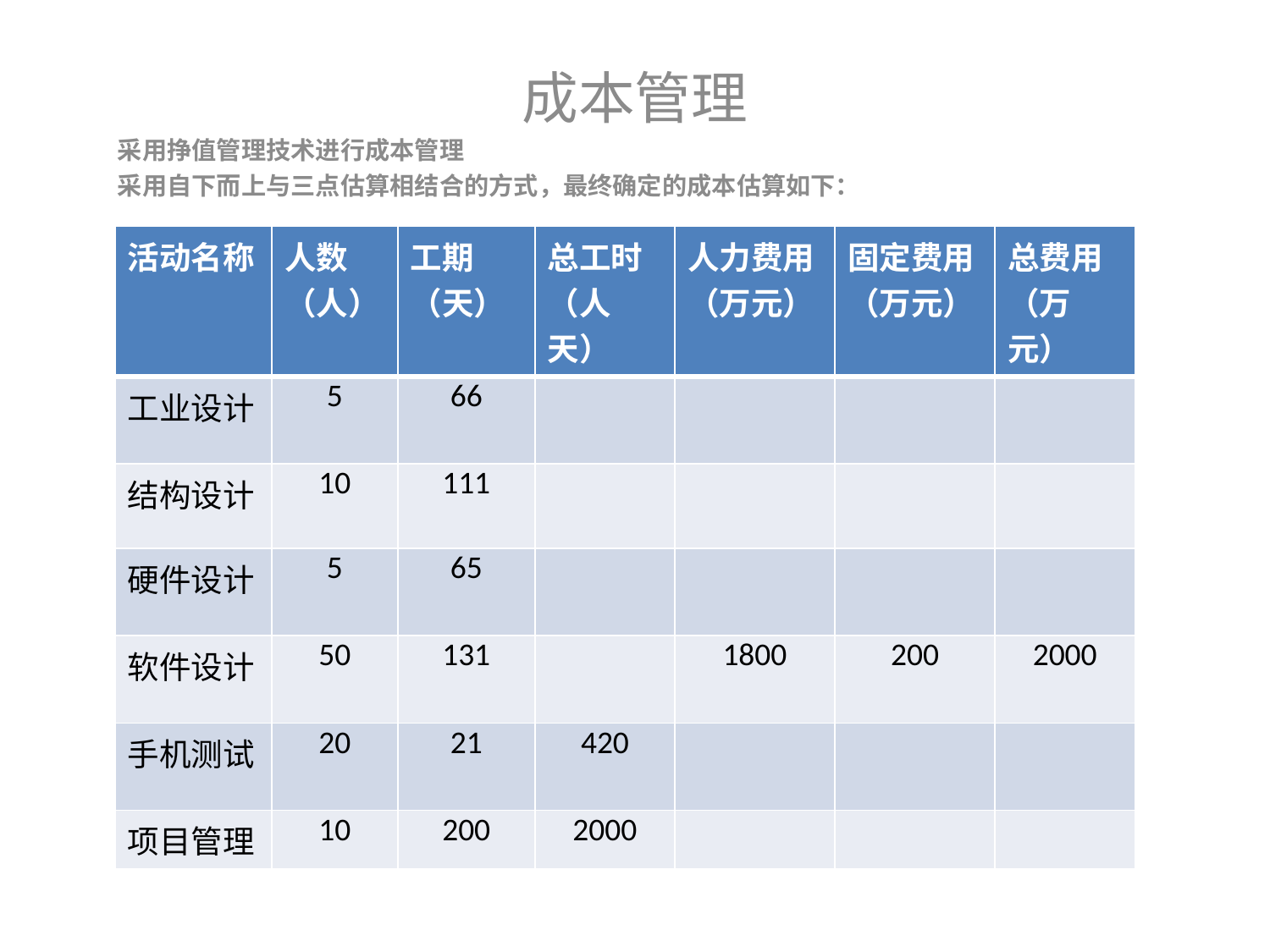

成本管理
采用挣值管理技术进行成本管理
采用自下而上与三点估算相结合的方式，最终确定的成本估算如下：

   最终合计：
| 活动名称 | 人数 （人） | 工期 （天） | 总工时（人天） | 人力费用 （万元） | 固定费用 （万元） | 总费用 （万元） |
| --- | --- | --- | --- | --- | --- | --- |
| 工业设计 | 5 | 66 |  |  |  |  |
| 结构设计 | 10 | 111 |  |  |  |  |
| 硬件设计 | 5 | 65 |  |  |  |  |
| 软件设计 | 50 | 131 |  | 1800 | 200 | 2000 |
| 手机测试 | 20 | 21 | 420 |  |  |  |
| 项目管理 | 10 | 200 | 2000 |  |  |  |